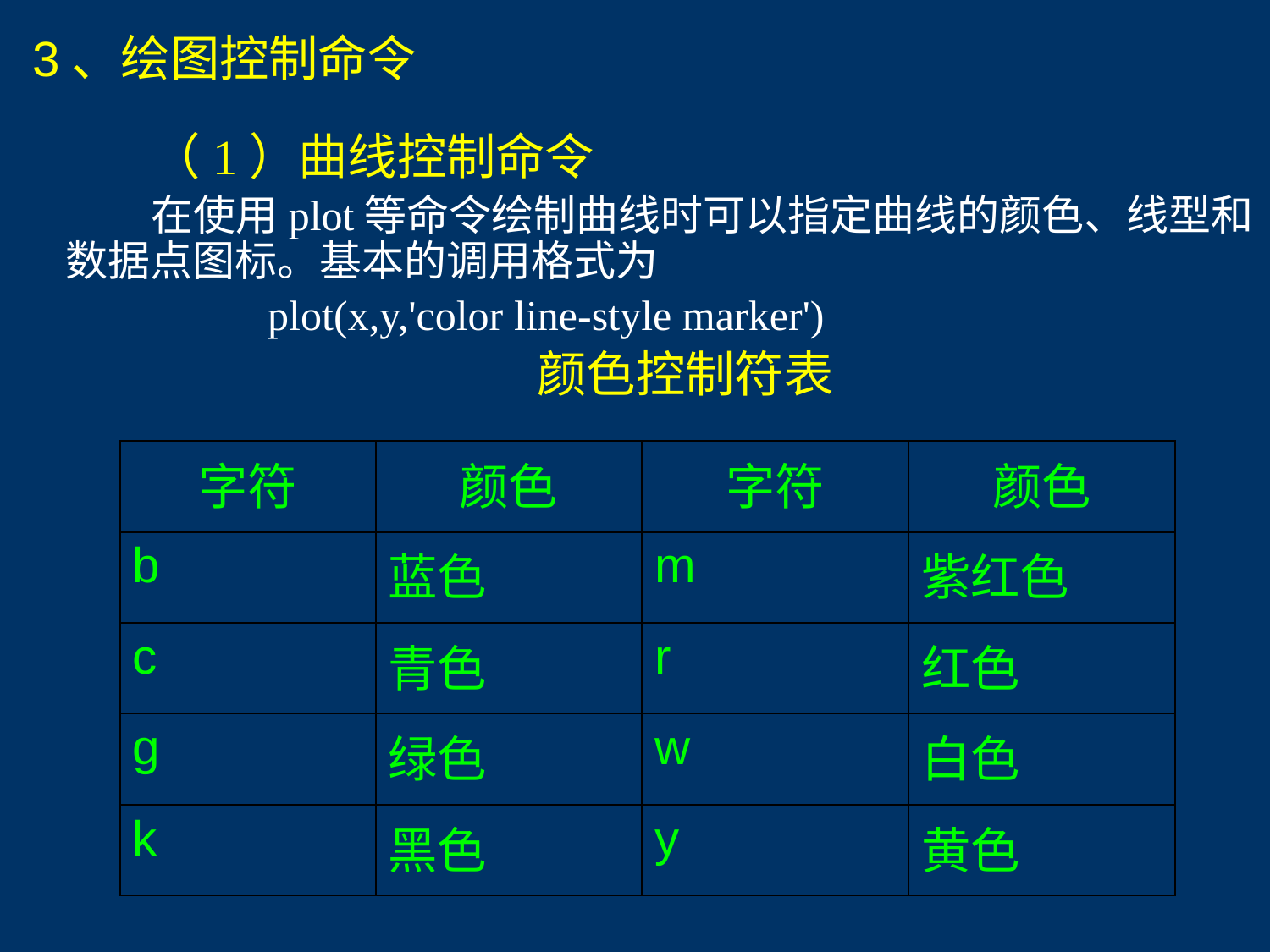

# 3、绘图控制命令
（1）曲线控制命令
在使用plot等命令绘制曲线时可以指定曲线的颜色、线型和数据点图标。基本的调用格式为
           plot(x,y,'color line-style marker')
                                  颜色控制符表
| 字符 | 颜色 | 字符 | 颜色 |
| --- | --- | --- | --- |
| b | 蓝色 | m | 紫红色 |
| c | 青色 | r | 红色 |
| g | 绿色 | w | 白色 |
| k | 黑色 | y | 黄色 |